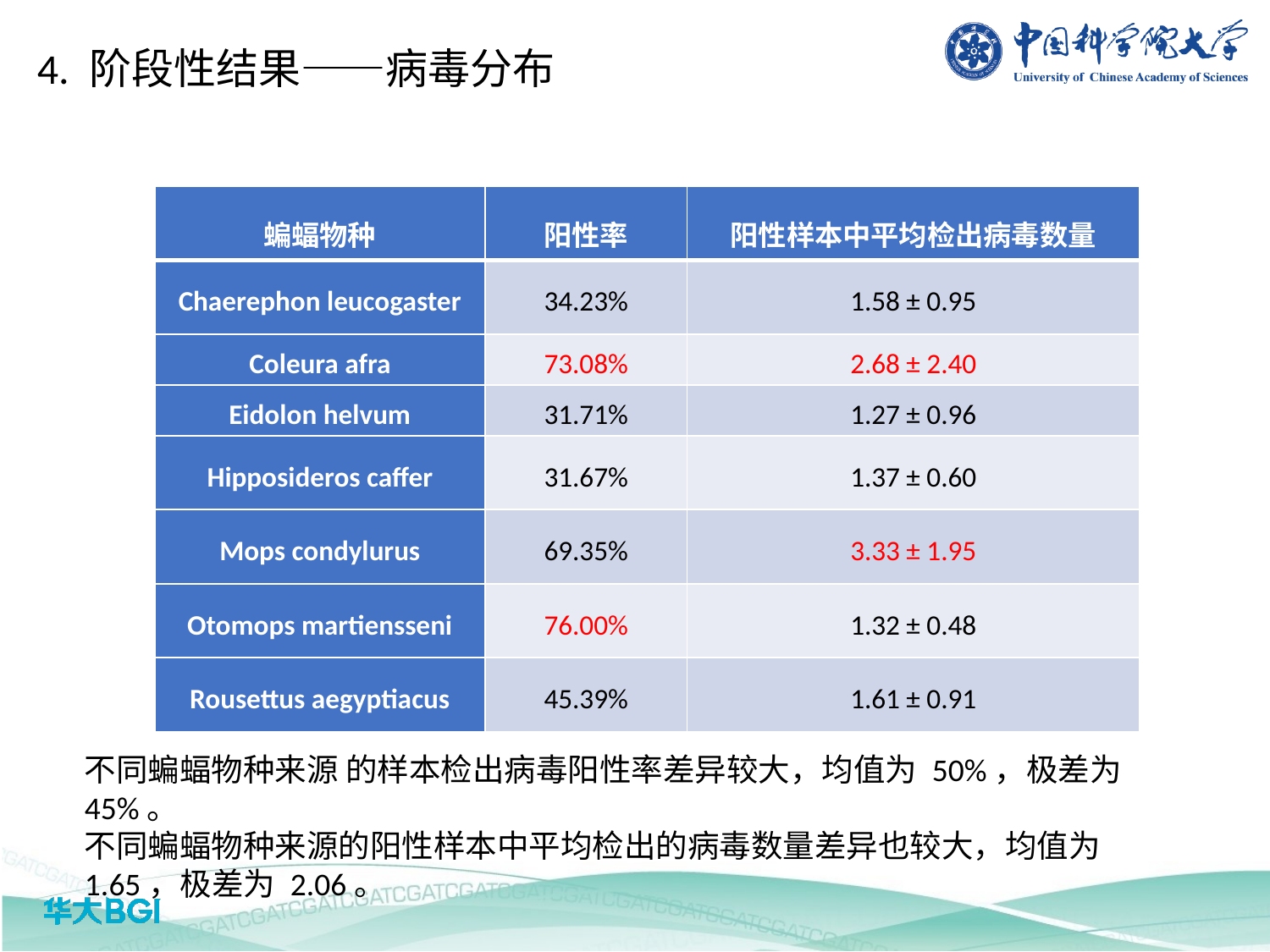

4. 阶段性结果——病毒分布
| 蝙蝠物种 | 阳性率 | 阳性样本中平均检出病毒数量 |
| --- | --- | --- |
| Chaerephon leucogaster | 34.23% | 1.58 ± 0.95 |
| Coleura afra | 73.08% | 2.68 ± 2.40 |
| Eidolon helvum | 31.71% | 1.27 ± 0.96 |
| Hipposideros caffer | 31.67% | 1.37 ± 0.60 |
| Mops condylurus | 69.35% | 3.33 ± 1.95 |
| Otomops martiensseni | 76.00% | 1.32 ± 0.48 |
| Rousettus aegyptiacus | 45.39% | 1.61 ± 0.91 |
不同蝙蝠物种来源 的样本检出病毒阳性率差异较大，均值为 50%，极差为 45%。
不同蝙蝠物种来源的阳性样本中平均检出的病毒数量差异也较大，均值为 1.65，极差为 2.06。